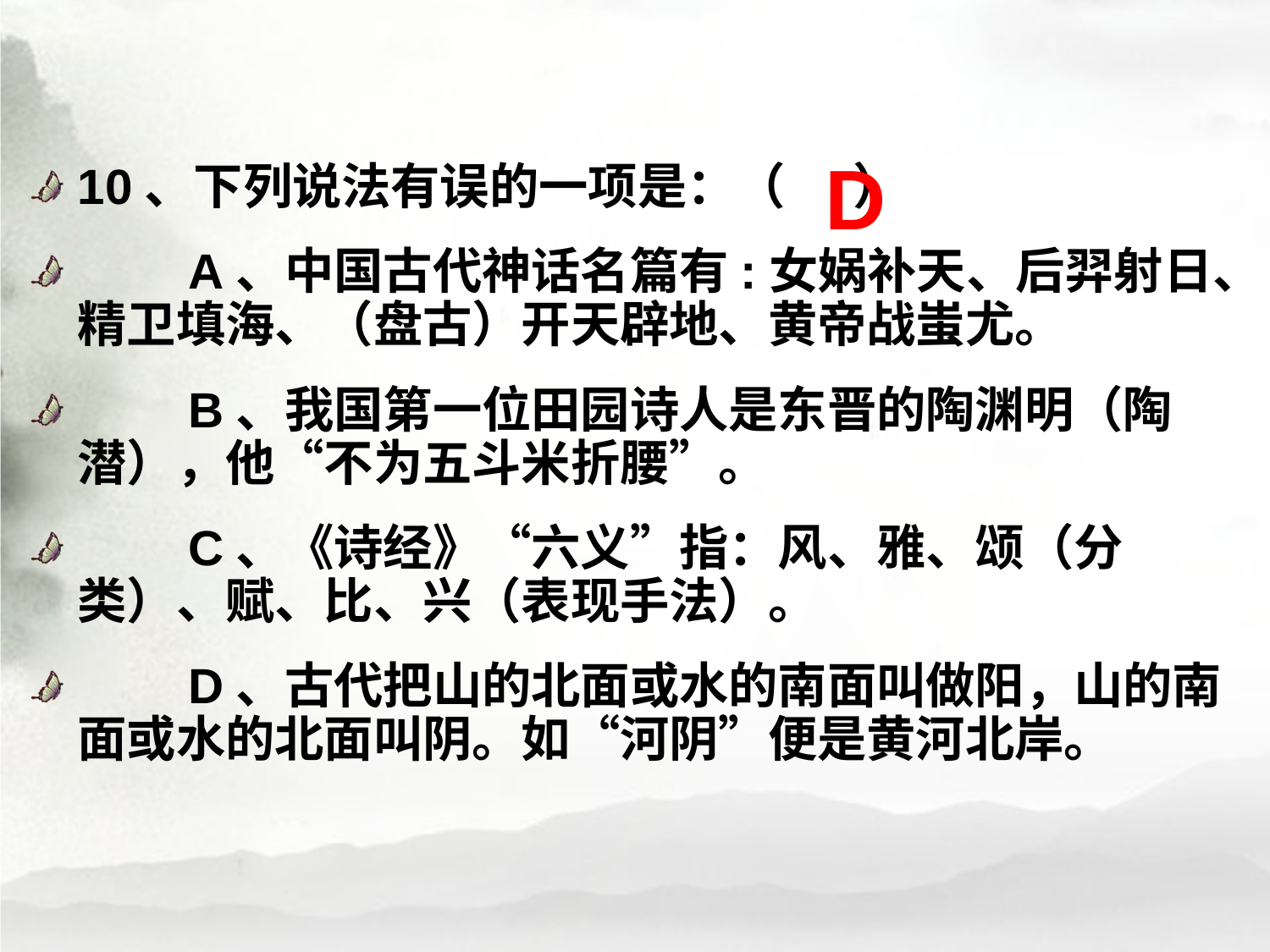

#
D
10、下列说法有误的一项是：（      ）
　　A、中国古代神话名篇有:女娲补天、后羿射日、精卫填海、（盘古）开天辟地、黄帝战蚩尤。
　　B、我国第一位田园诗人是东晋的陶渊明（陶潜），他“不为五斗米折腰”。
　　C、《诗经》“六义”指：风、雅、颂（分类）、赋、比、兴（表现手法）。
　　D、古代把山的北面或水的南面叫做阳，山的南面或水的北面叫阴。如“河阴”便是黄河北岸。